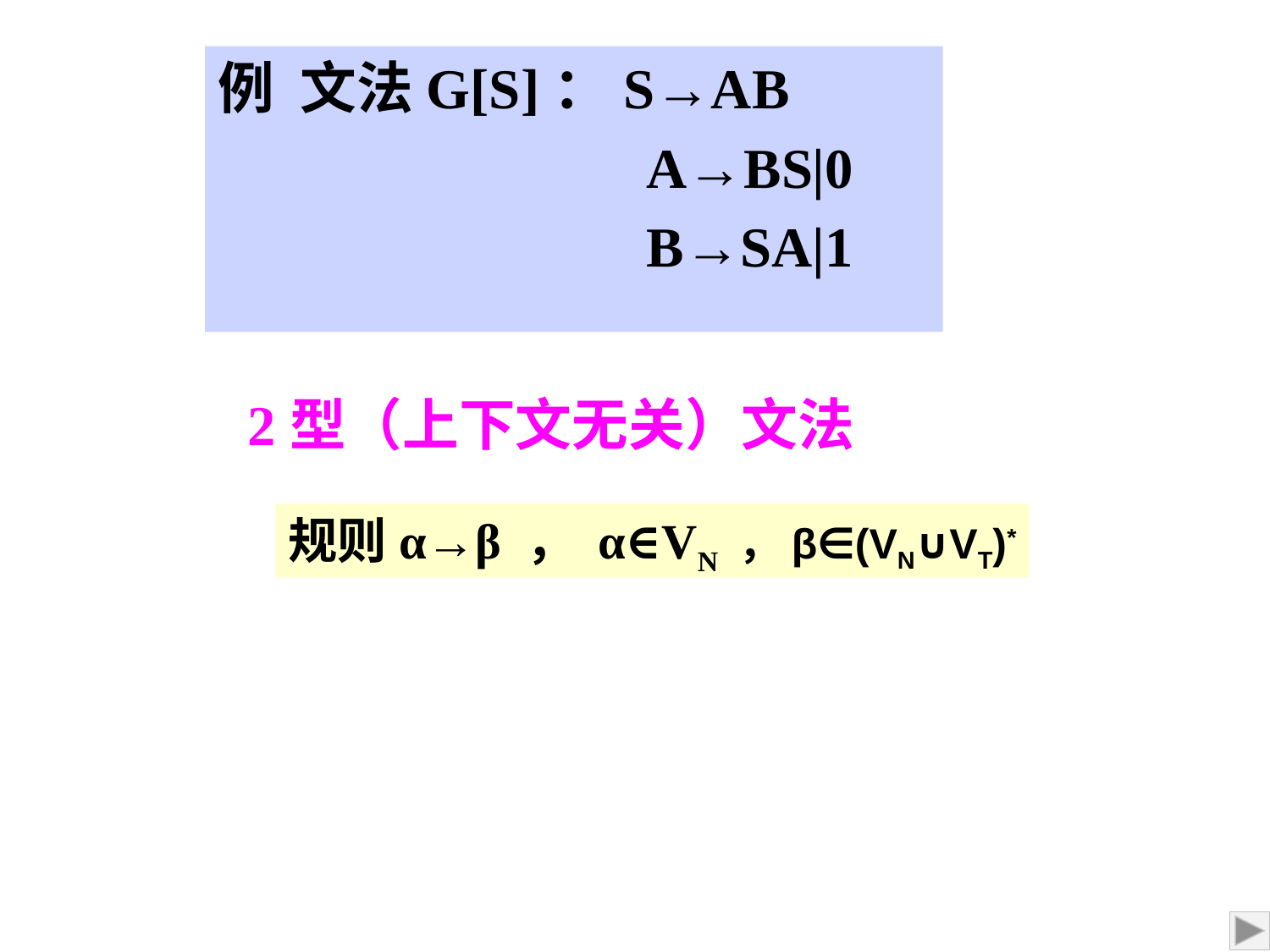

例  文法G[S]：S→AB
				A→BS|0
				B→SA|1
2型（上下文无关）文法
规则α→β ， α∈VN ，β∈(VN∪VT)*
2020/9/9

第 60 页